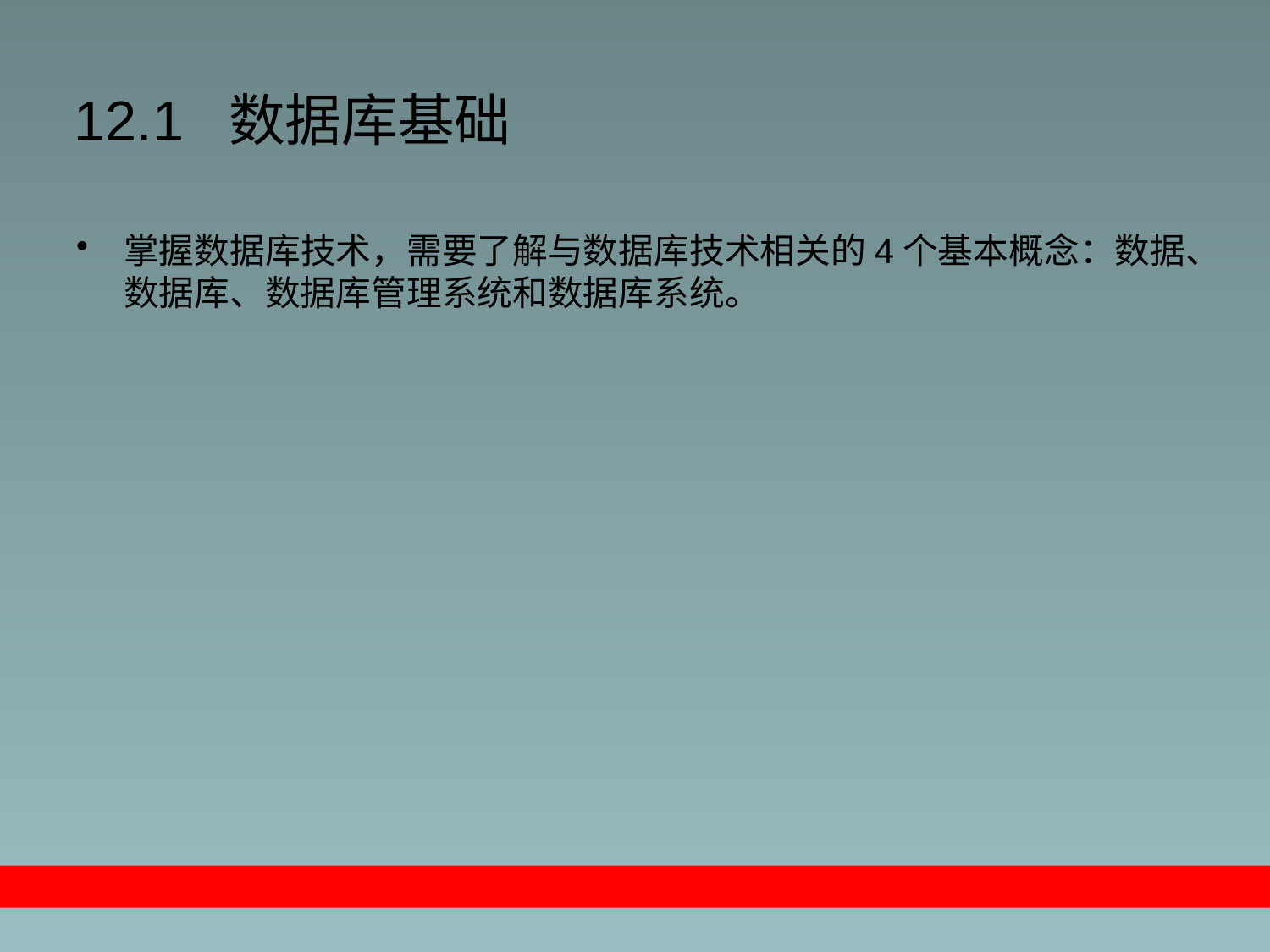

# 12.1  数据库基础
掌握数据库技术，需要了解与数据库技术相关的4个基本概念：数据、数据库、数据库管理系统和数据库系统。